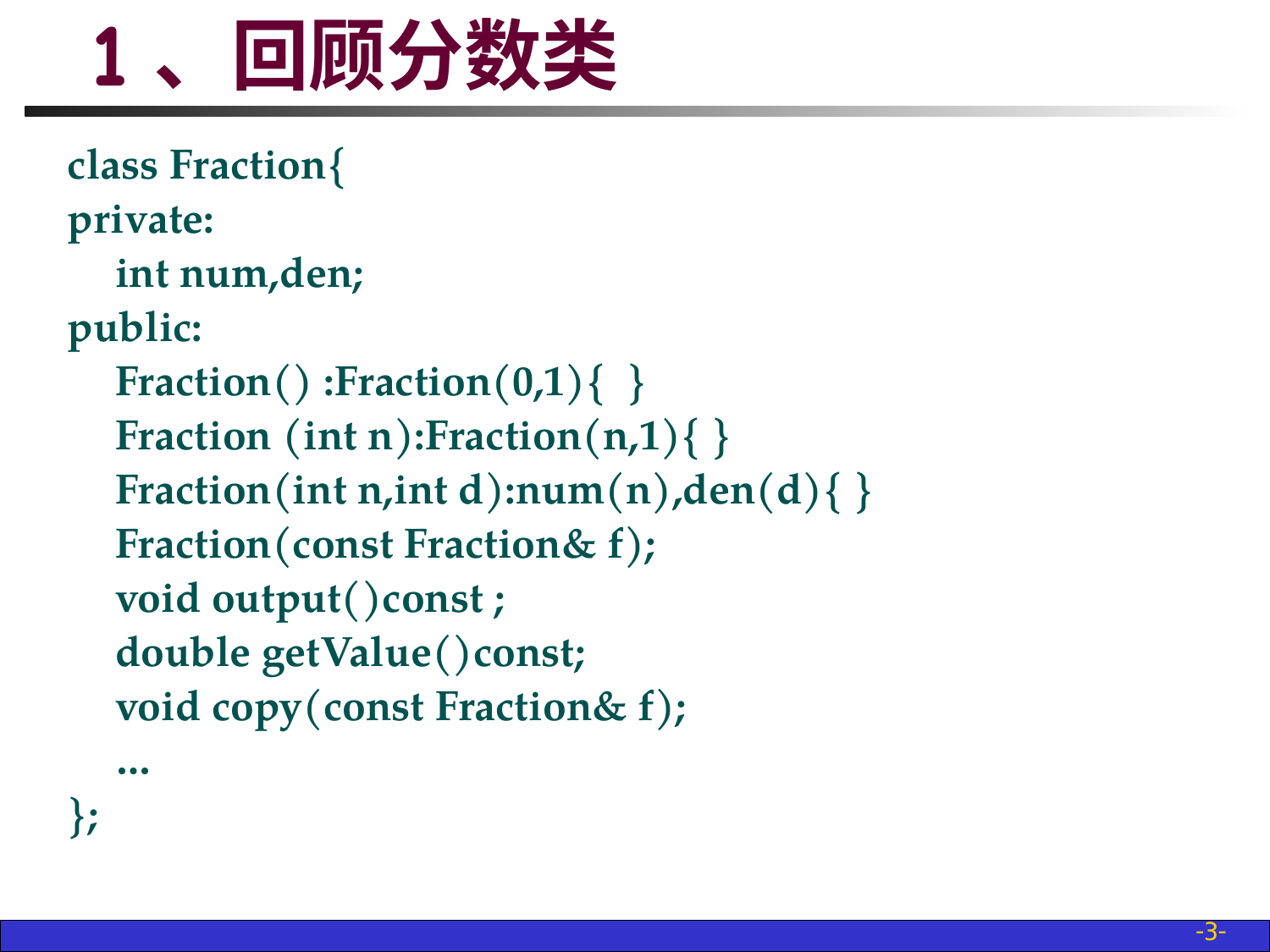

# 1、回顾分数类
class Fraction{
private:
	int num,den;
public:
	Fraction() :Fraction(0,1){  }
	Fraction (int n):Fraction(n,1){ }
	Fraction(int n,int d):num(n),den(d){ }
	Fraction(const Fraction& f);
	void output()const ;
	double getValue()const;
	void copy(const Fraction& f);
	…
};
-3-